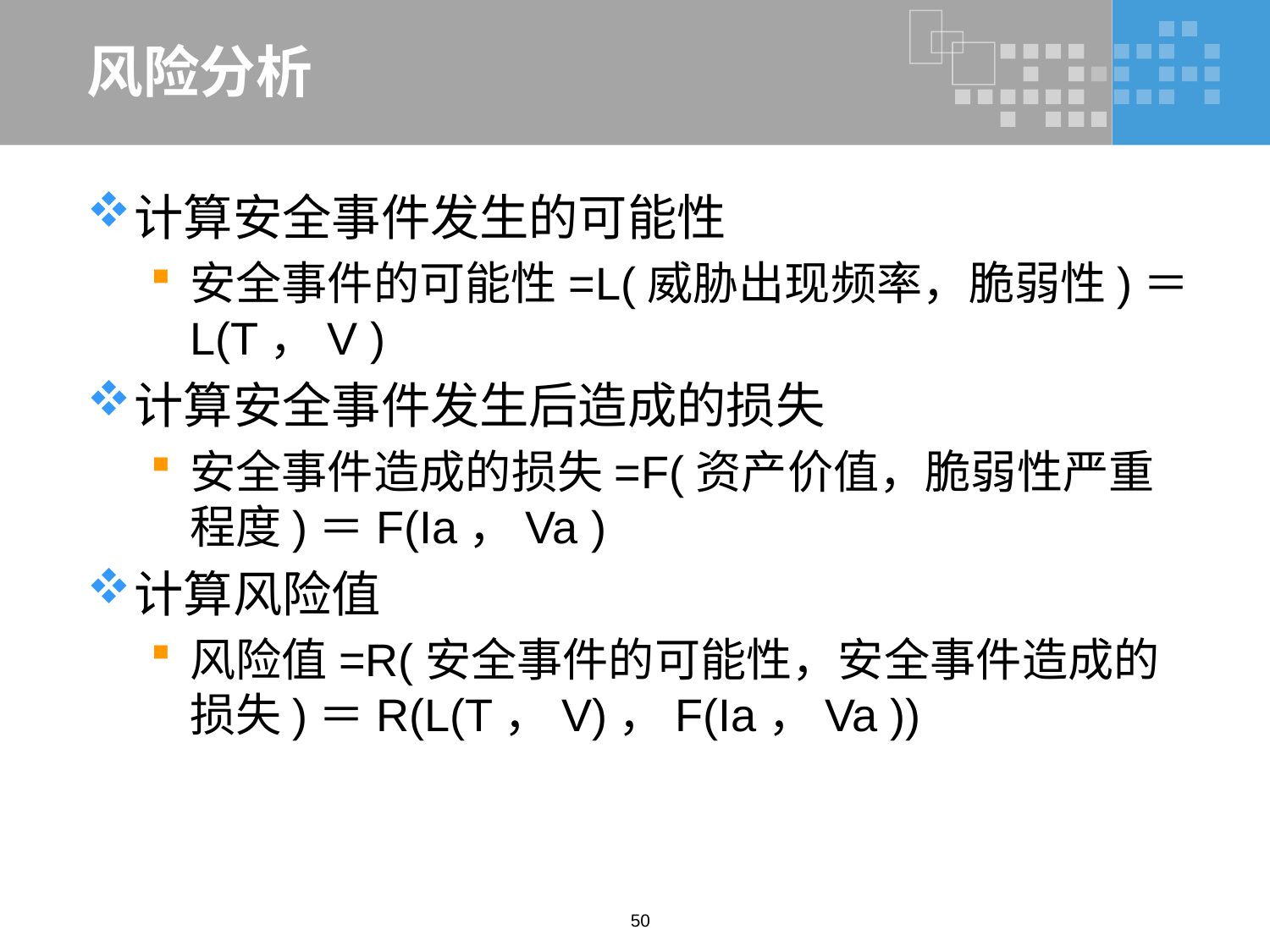

# 风险分析
计算安全事件发生的可能性
安全事件的可能性=L(威胁出现频率，脆弱性)＝L(T，V )
计算安全事件发生后造成的损失
安全事件造成的损失=F(资产价值，脆弱性严重程度)＝F(Ia，Va )
计算风险值
风险值=R(安全事件的可能性，安全事件造成的损失)＝R(L(T，V)，F(Ia，Va ))
50